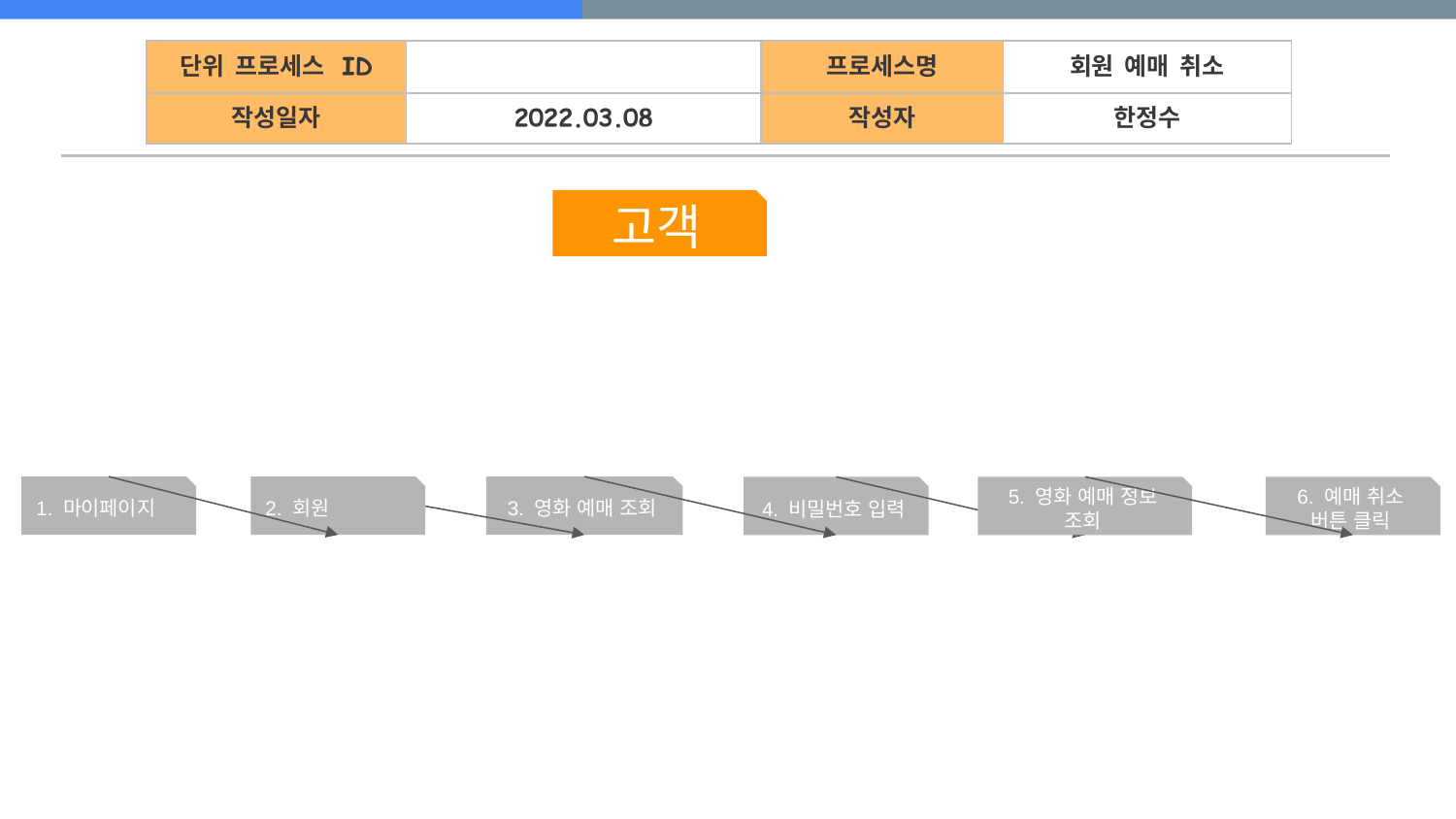

| 단위 프로세스 ID |  | 프로세스명 | 회원 예매 취소 |
| --- | --- | --- | --- |
| 작성일자 | 2022.03.08 | 작성자 | 한정수 |
고객
1. 마이페이지
2. 회원
3. 영화 예매 조회
4. 비밀번호 입력
6. 예매 취소
버튼 클릭
5. 영화 예매 정보
조회